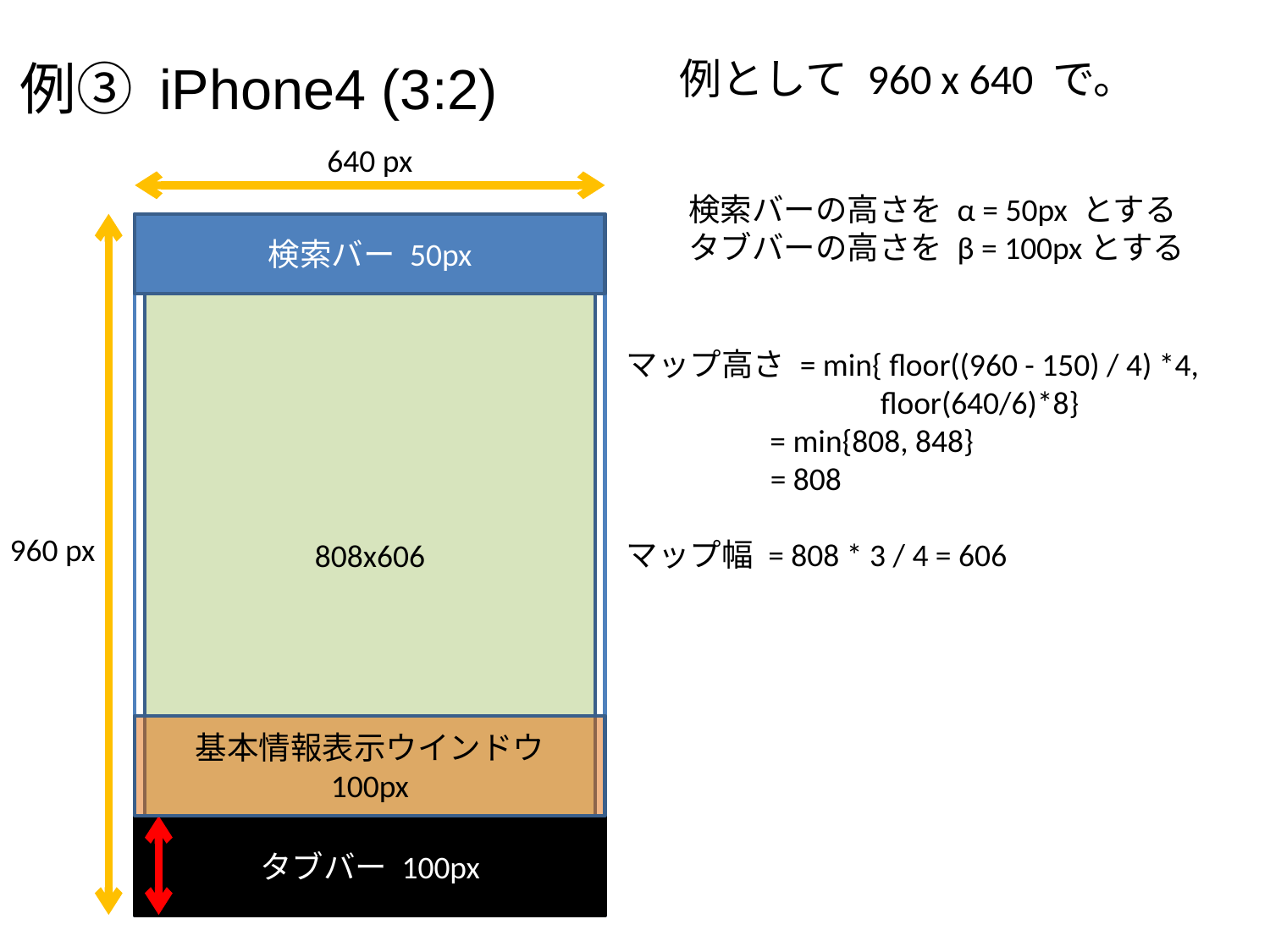

# 例③ iPhone4 (3:2)
例として 960 x 640 で。
640 px
検索バーの高さを α = 50px とする
タブバーの高さを β = 100pxとする

検索バー 50px
808x606
マップ高さ = min{ floor((960 - 150) / 4) *4,
		floor(640/6)*8}
                    = min{808, 848}
                    = 808

マップ幅 = 808 * 3 / 4 = 606
960 px
基本情報表示ウインドウ
100px
タブバー 100px